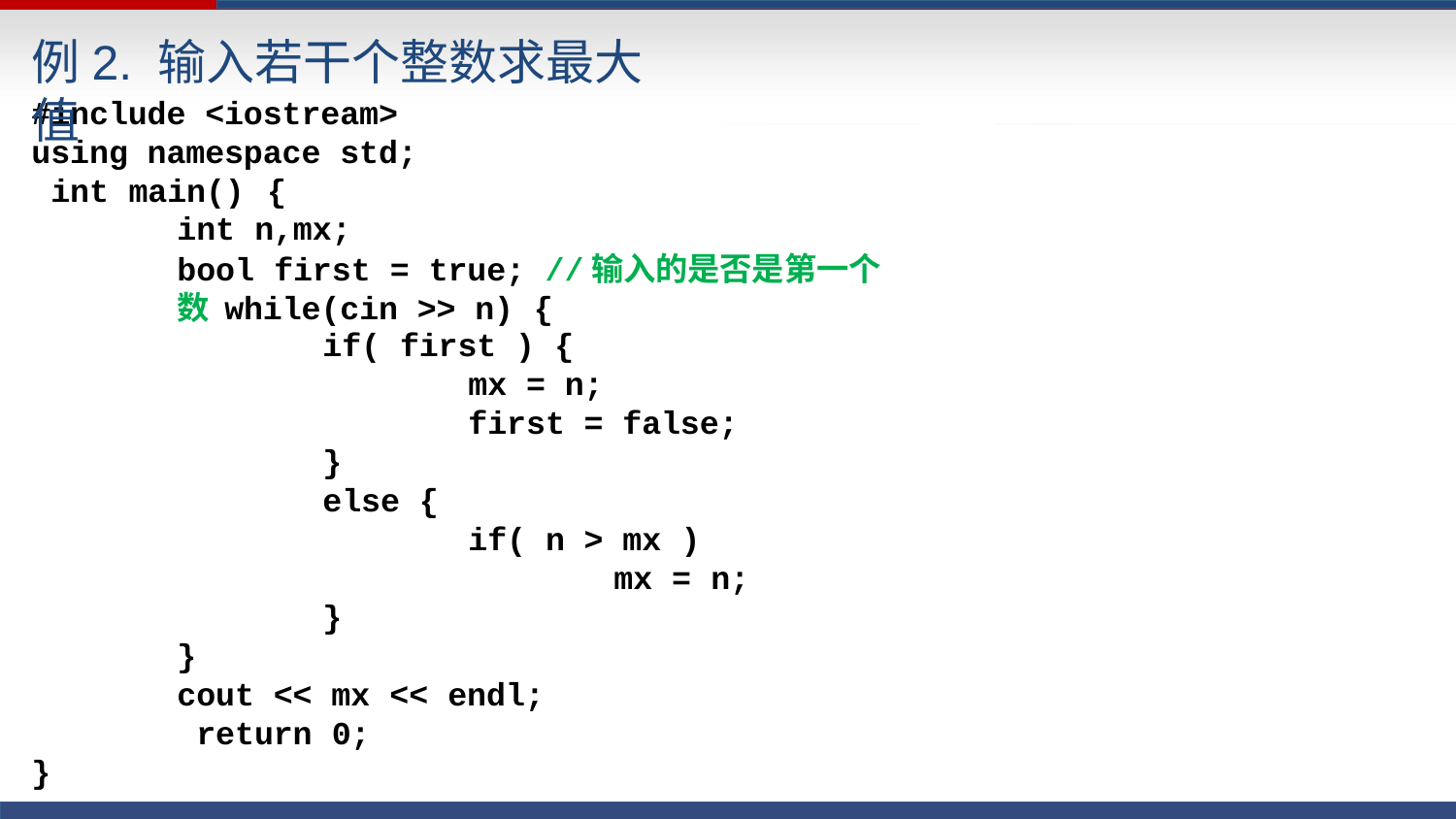

# 例2. 输入若干个整数求最大值
#include <iostream>  using namespace std;  int main()	{
int n,mx;
bool first = true; //输入的是否是第一个数 while(cin >> n) {
if( first ) {
mx = n;
first = false;
}
else {
if( n > mx )
mx = n;
}
}
cout << mx << endl;  return 0;
}